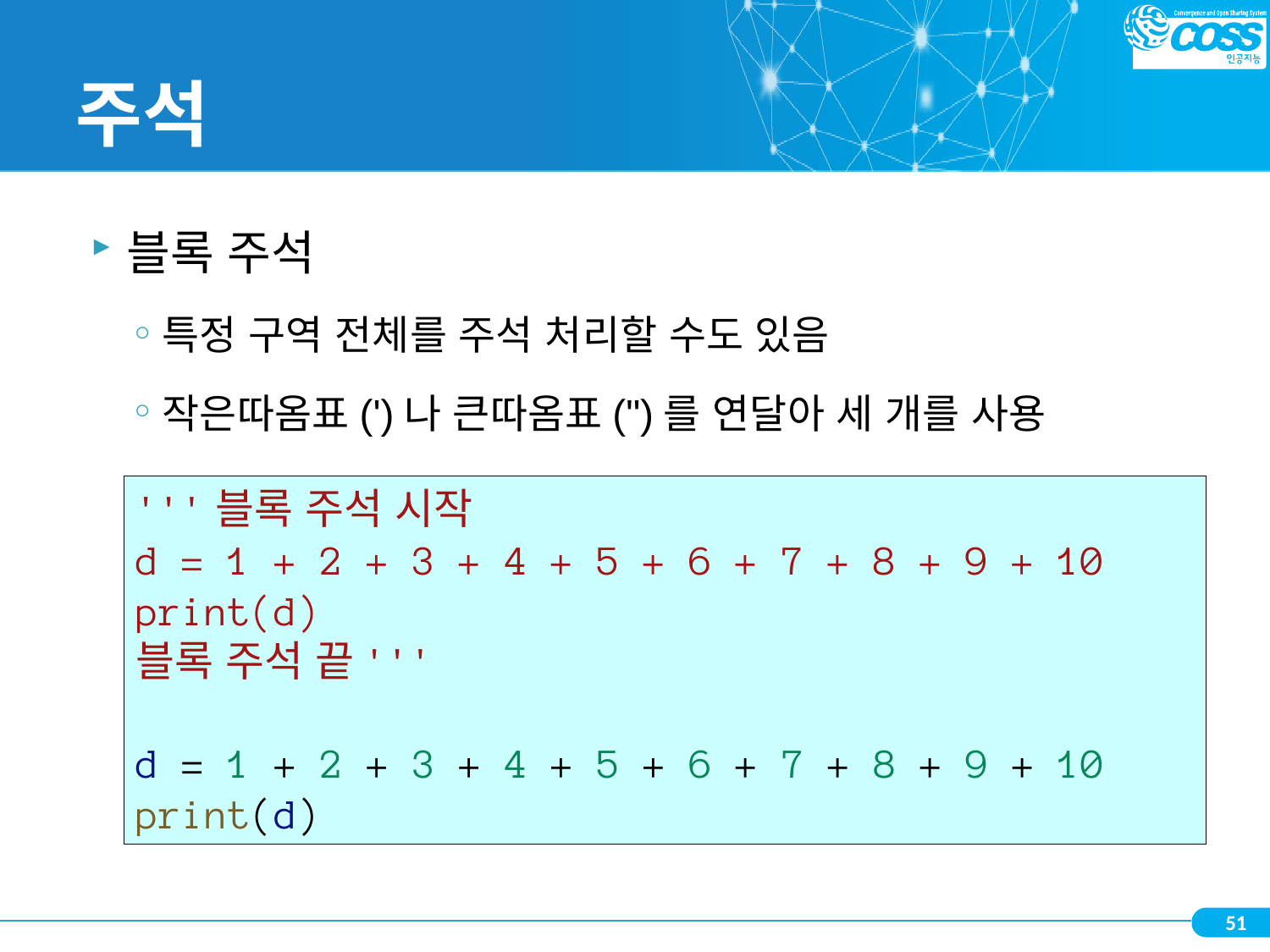

# 주석
블록 주석
특정 구역 전체를 주석 처리할 수도 있음
작은따옴표(')나 큰따옴표(")를 연달아 세 개를 사용
'''블록 주석 시작
d = 1 + 2 + 3 + 4 + 5 + 6 + 7 + 8 + 9 + 10
print(d)
블록 주석 끝'''
d = 1 + 2 + 3 + 4 + 5 + 6 + 7 + 8 + 9 + 10
print(d)